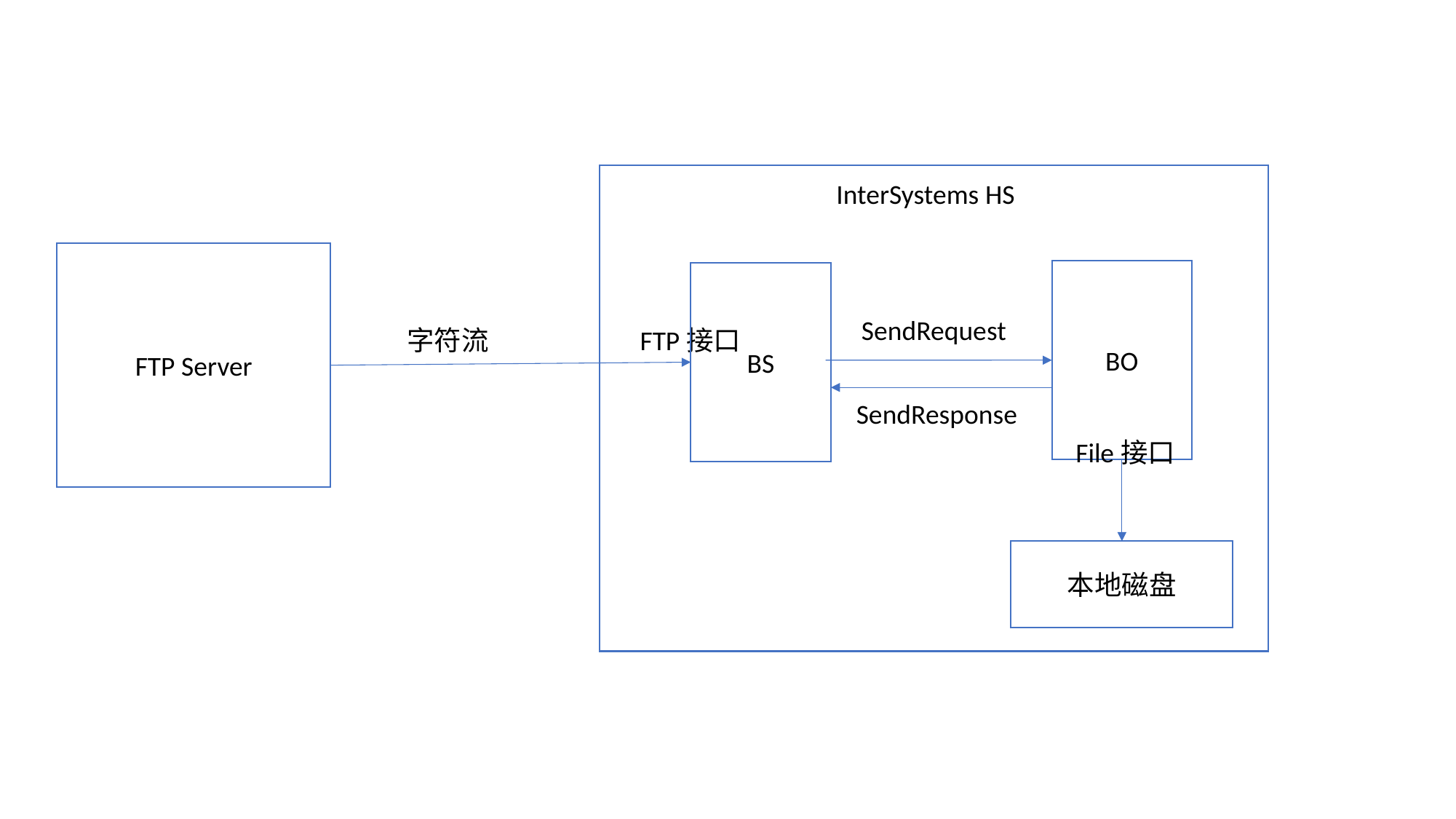

InterSystems HS
FTP Server
BO
BS
SendRequest
FTP接口
字符流
SendResponse
File接口
本地磁盘